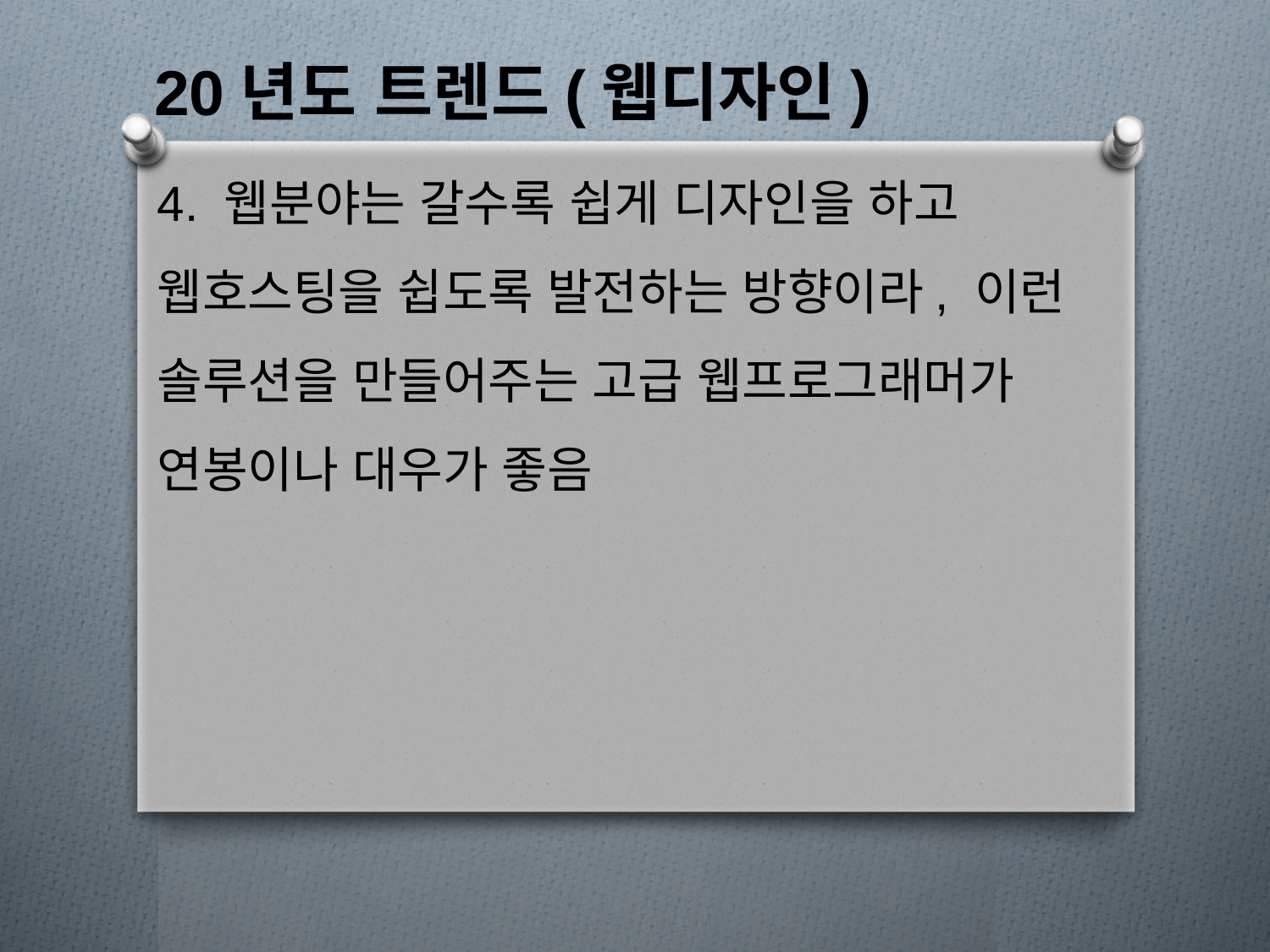

20년도 트렌드(웹디자인)
4. 웹분야는 갈수록 쉽게 디자인을 하고 웹호스팅을 쉽도록 발전하는 방향이라, 이런 솔루션을 만들어주는 고급 웹프로그래머가 연봉이나 대우가 좋음